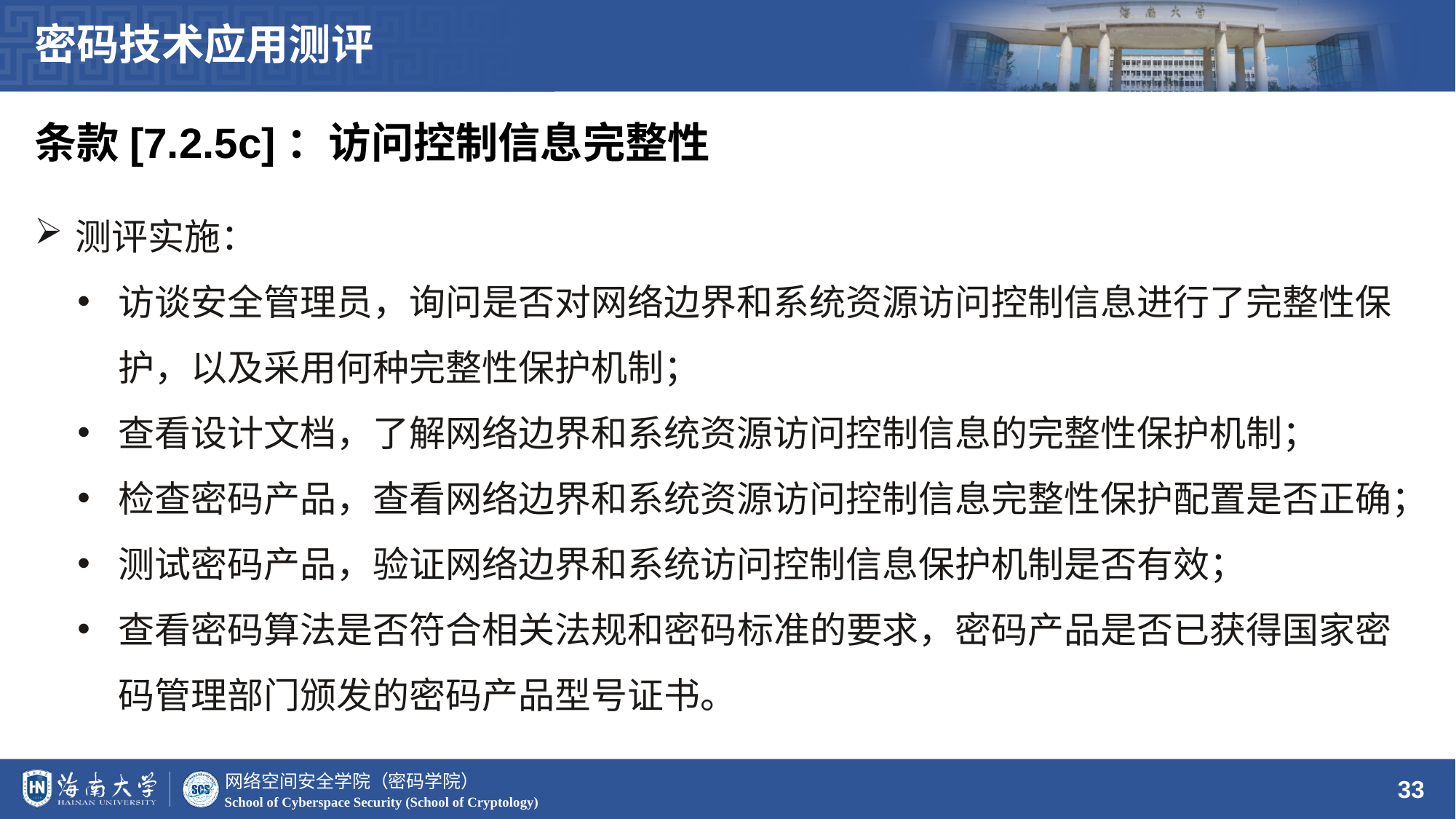

密码技术应用测评
条款[7.2.5c]：访问控制信息完整性
测评实施：
访谈安全管理员，询问是否对网络边界和系统资源访问控制信息进行了完整性保护，以及采用何种完整性保护机制；
查看设计文档，了解网络边界和系统资源访问控制信息的完整性保护机制；
检查密码产品，查看网络边界和系统资源访问控制信息完整性保护配置是否正确；
测试密码产品，验证网络边界和系统访问控制信息保护机制是否有效；
查看密码算法是否符合相关法规和密码标准的要求，密码产品是否已获得国家密码管理部门颁发的密码产品型号证书。
33